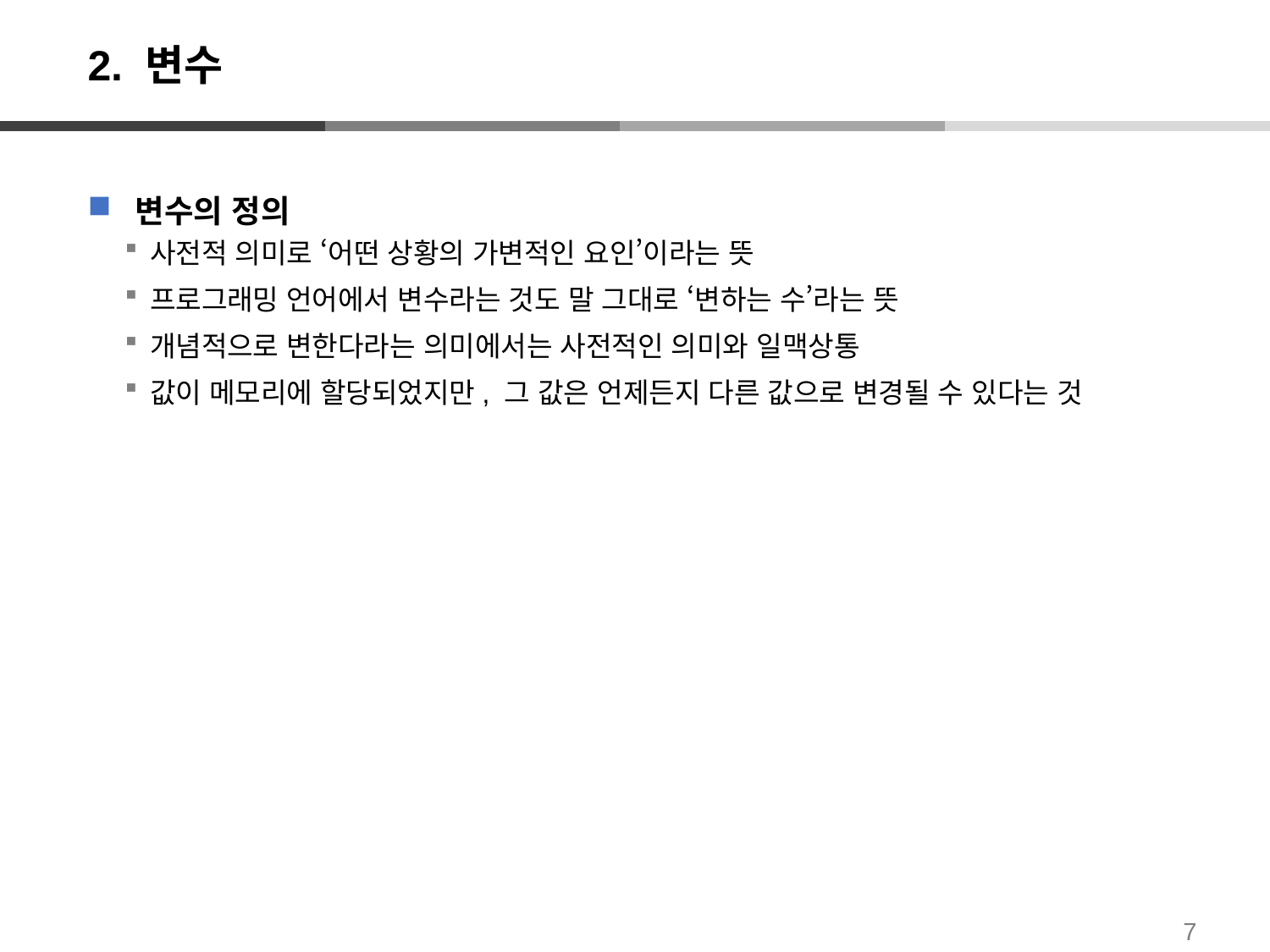

# 2. 변수
변수의 정의
사전적 의미로 ‘어떤 상황의 가변적인 요인’이라는 뜻
프로그래밍 언어에서 변수라는 것도 말 그대로 ‘변하는 수’라는 뜻
개념적으로 변한다라는 의미에서는 사전적인 의미와 일맥상통
값이 메모리에 할당되었지만, 그 값은 언제든지 다른 값으로 변경될 수 있다는 것